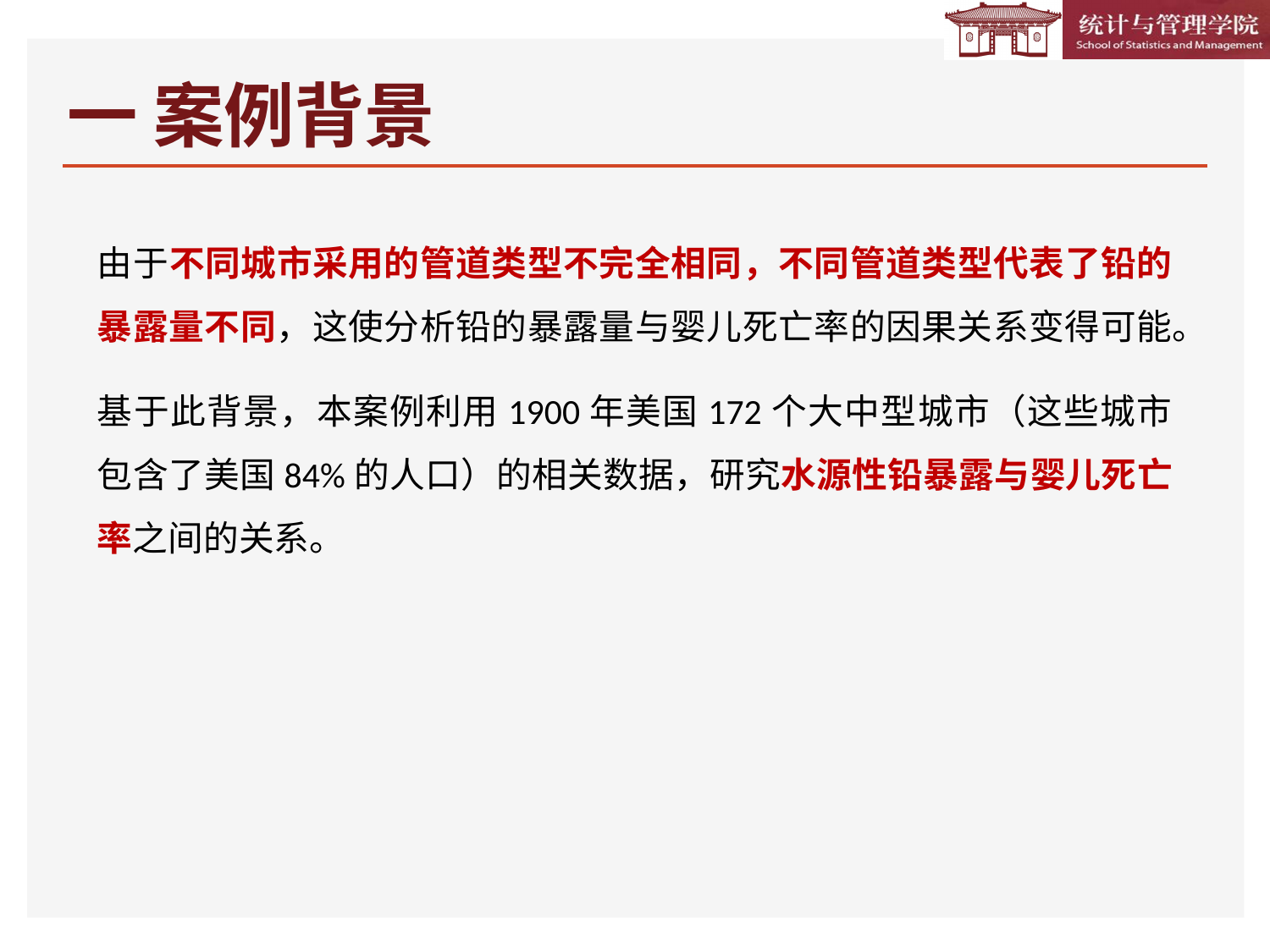

# 一 案例背景
由于不同城市采用的管道类型不完全相同，不同管道类型代表了铅的暴露量不同，这使分析铅的暴露量与婴儿死亡率的因果关系变得可能。
基于此背景，本案例利用1900年美国172个大中型城市（这些城市包含了美国84%的人口）的相关数据，研究水源性铅暴露与婴儿死亡率之间的关系。